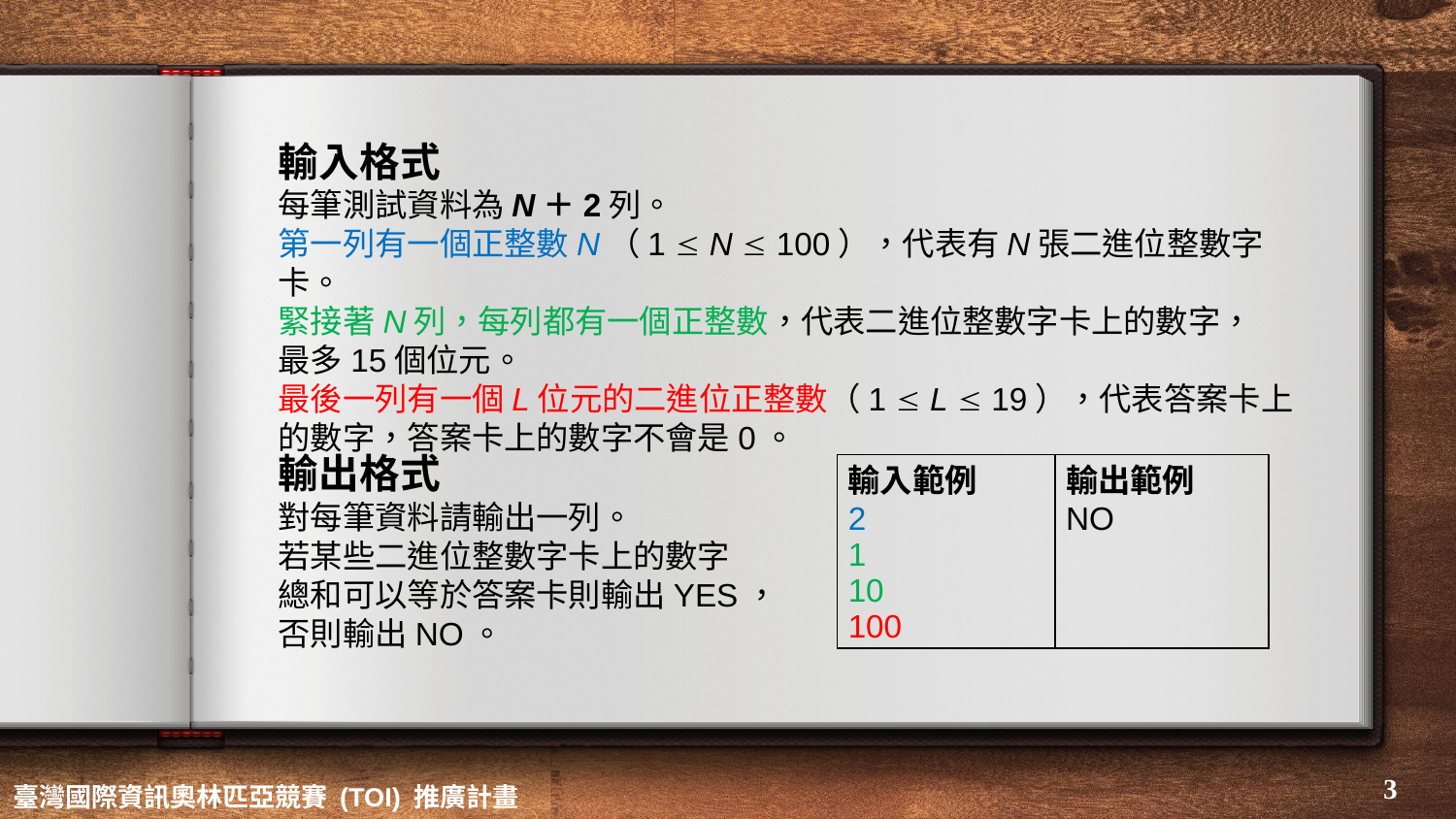

輸入格式
每筆測試資料為N＋2列。
第一列有一個正整數N（1 ≤ N ≤ 100），代表有N張二進位整數字卡。
緊接著N列，每列都有一個正整數，代表二進位整數字卡上的數字，
最多15個位元。
最後一列有一個L位元的二進位正整數（1 ≤ L ≤ 19），代表答案卡上的數字，答案卡上的數字不會是0。
輸出格式
對每筆資料請輸出一列。
若某些二進位整數字卡上的數字
總和可以等於答案卡則輸出YES，
否則輸出NO。
| 輸入範例 2 1 10 100 | 輸出範例 NO |
| --- | --- |
3